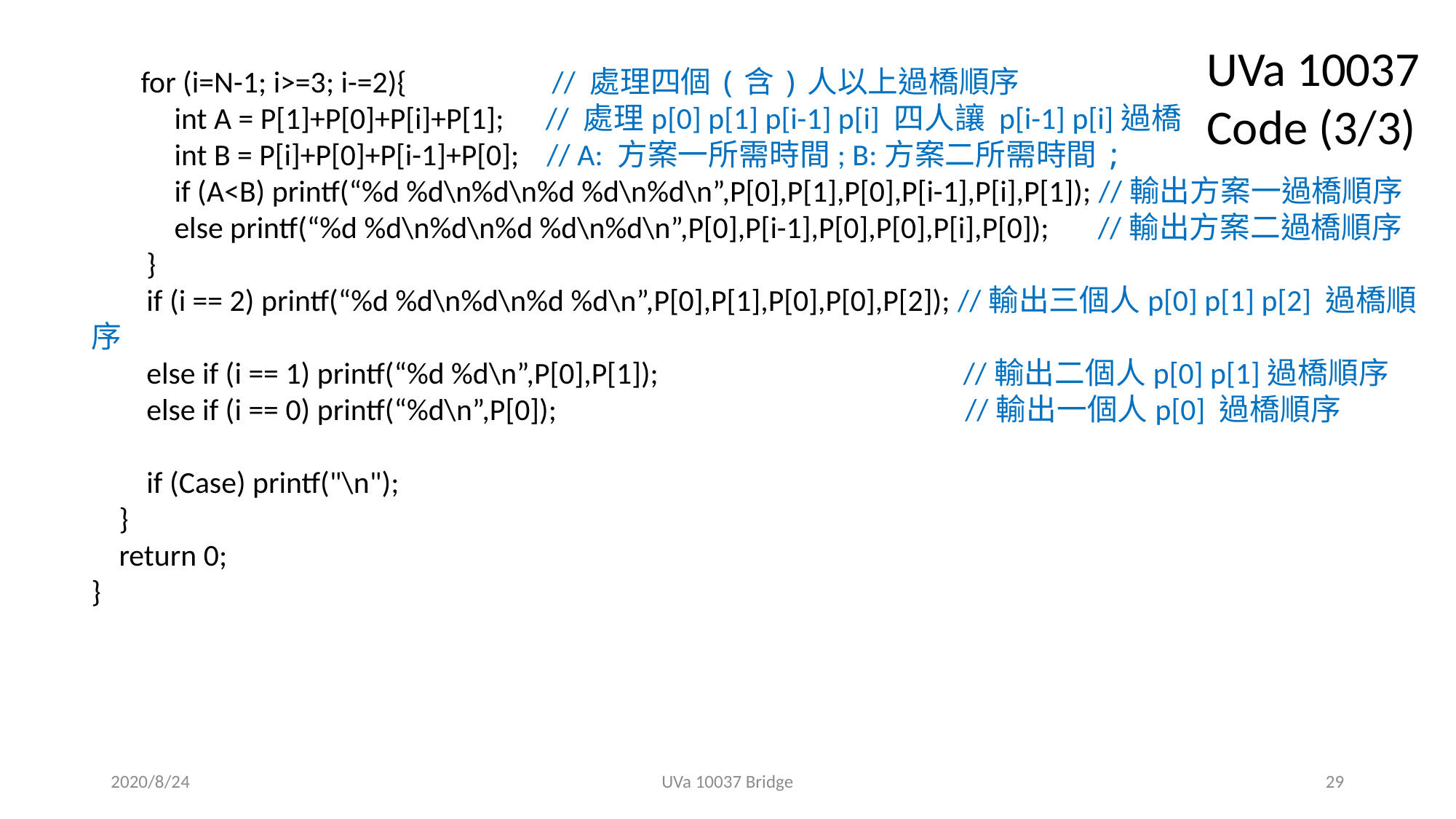

UVa 10037 Code (3/3)
        for (i=N-1; i>=3; i-=2){                     // 處理四個(含)人以上過橋順序
            int A = P[1]+P[0]+P[i]+P[1];      // 處理p[0] p[1] p[i-1] p[i] 四人讓 p[i-1] p[i]過橋
            int B = P[i]+P[0]+P[i-1]+P[0];    // A: 方案一所需時間; B:方案二所需時間;
            if (A<B) printf(“%d %d\n%d\n%d %d\n%d\n”,P[0],P[1],P[0],P[i-1],P[i],P[1]); //輸出方案一過橋順序
            else printf(“%d %d\n%d\n%d %d\n%d\n”,P[0],P[i-1],P[0],P[0],P[i],P[0]);       //輸出方案二過橋順序
        }
        if (i == 2) printf(“%d %d\n%d\n%d %d\n”,P[0],P[1],P[0],P[0],P[2]); //輸出三個人p[0] p[1] p[2] 過橋順序
        else if (i == 1) printf(“%d %d\n”,P[0],P[1]);                                            //輸出二個人p[0] p[1]過橋順序
        else if (i == 0) printf(“%d\n”,P[0]);                                                           //輸出一個人p[0] 過橋順序

        if (Case) printf("\n");
    }
    return 0;
}
2020/8/24
UVa 10037 Bridge
29